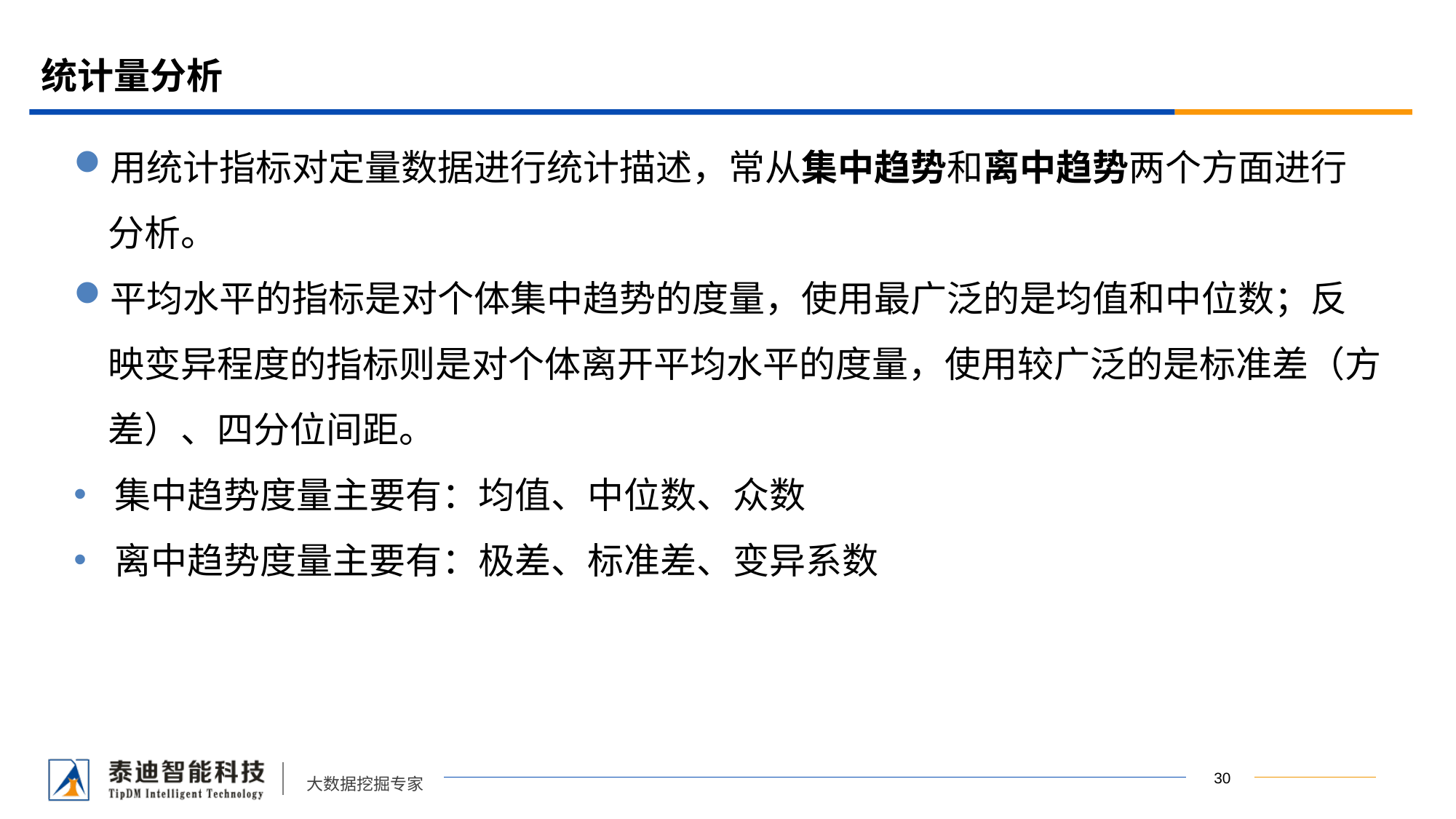

# 统计量分析
用统计指标对定量数据进行统计描述，常从集中趋势和离中趋势两个方面进行分析。
平均水平的指标是对个体集中趋势的度量，使用最广泛的是均值和中位数；反映变异程度的指标则是对个体离开平均水平的度量，使用较广泛的是标准差（方差）、四分位间距。
集中趋势度量主要有：均值、中位数、众数
离中趋势度量主要有：极差、标准差、变异系数